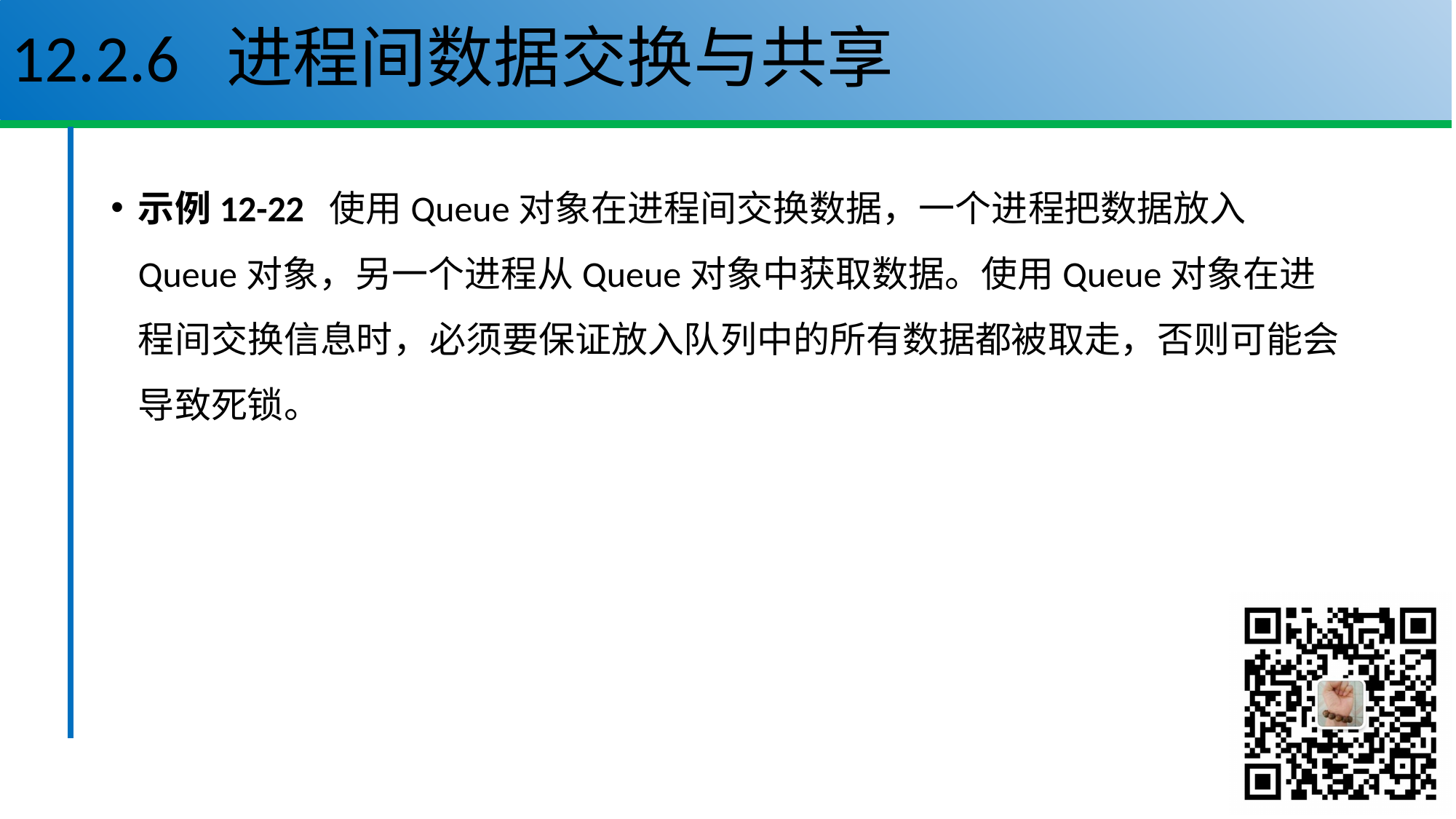

# 12.2.6  进程间数据交换与共享
示例12-22  使用Queue对象在进程间交换数据，一个进程把数据放入Queue对象，另一个进程从Queue对象中获取数据。使用Queue对象在进程间交换信息时，必须要保证放入队列中的所有数据都被取走，否则可能会导致死锁。
57